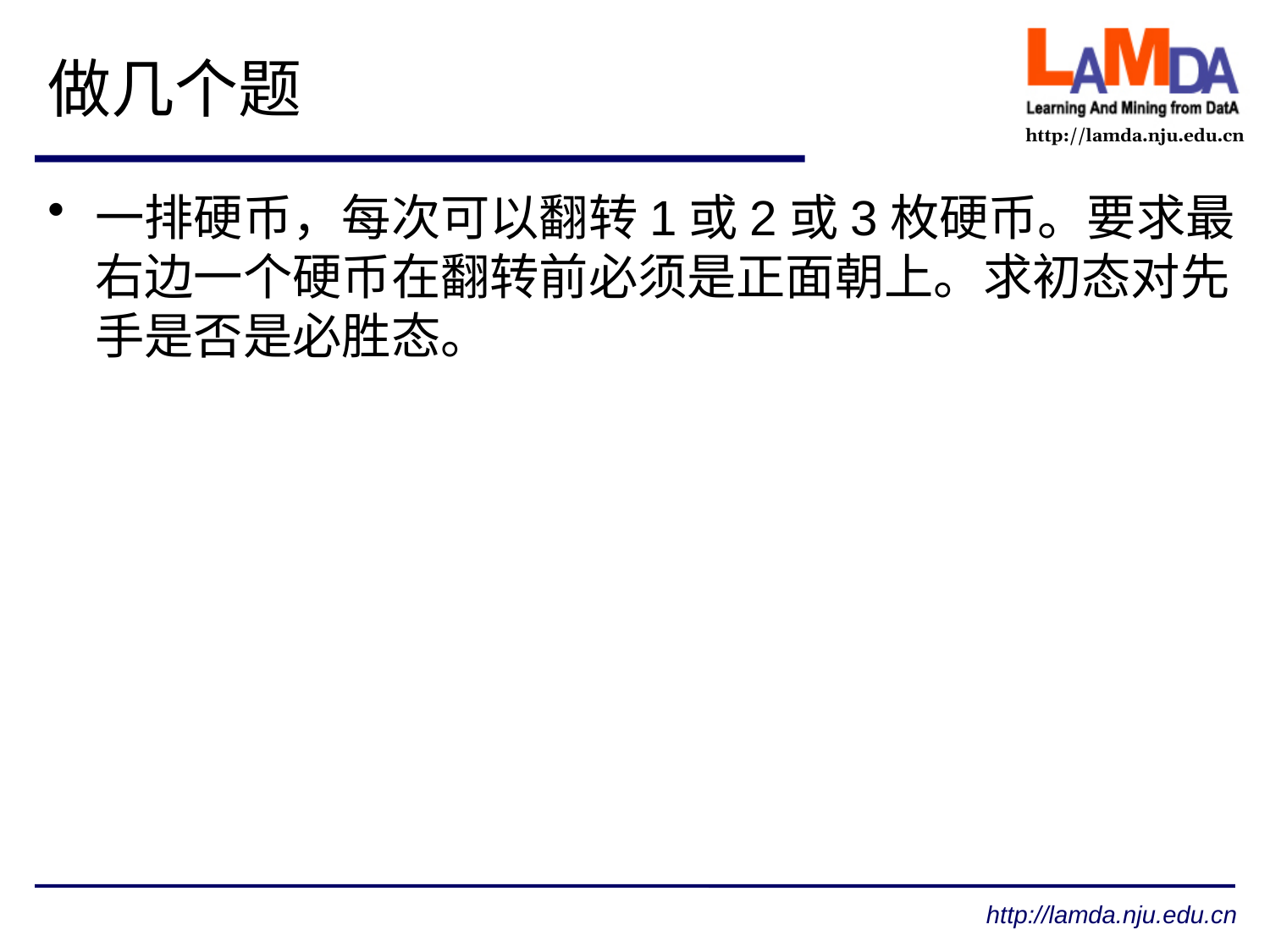

# 做几个题
一排硬币，每次可以翻转1或2或3枚硬币。要求最右边一个硬币在翻转前必须是正面朝上。求初态对先手是否是必胜态。